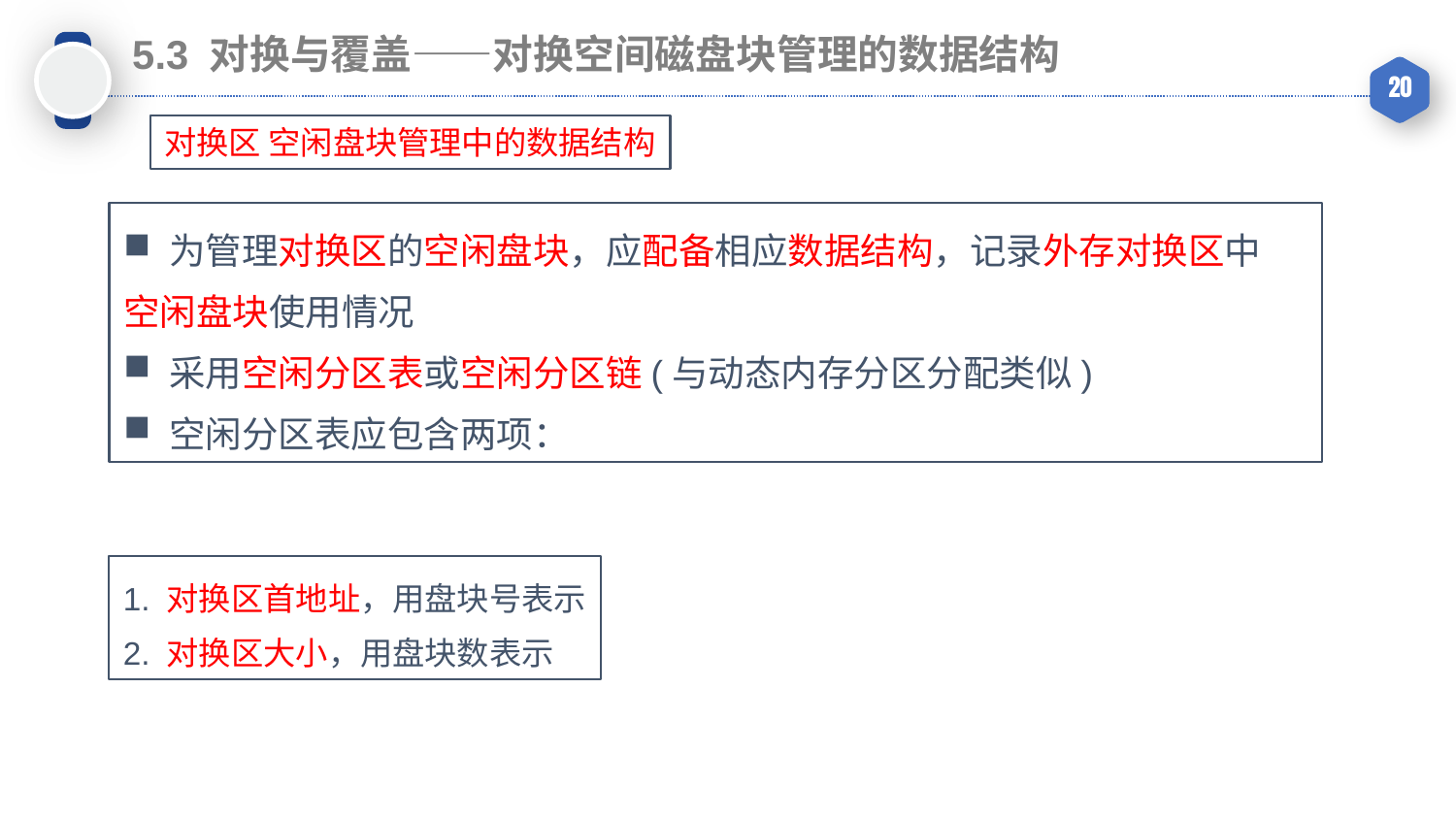

5.3 对换与覆盖——对换空间磁盘块管理的数据结构
对换区 空闲盘块管理中的数据结构
为管理对换区的空闲盘块，应配备相应数据结构，记录外存对换区中
空闲盘块使用情况
采用空闲分区表或空闲分区链(与动态内存分区分配类似)
空闲分区表应包含两项：
1. 对换区首地址，用盘块号表示
2. 对换区大小，用盘块数表示